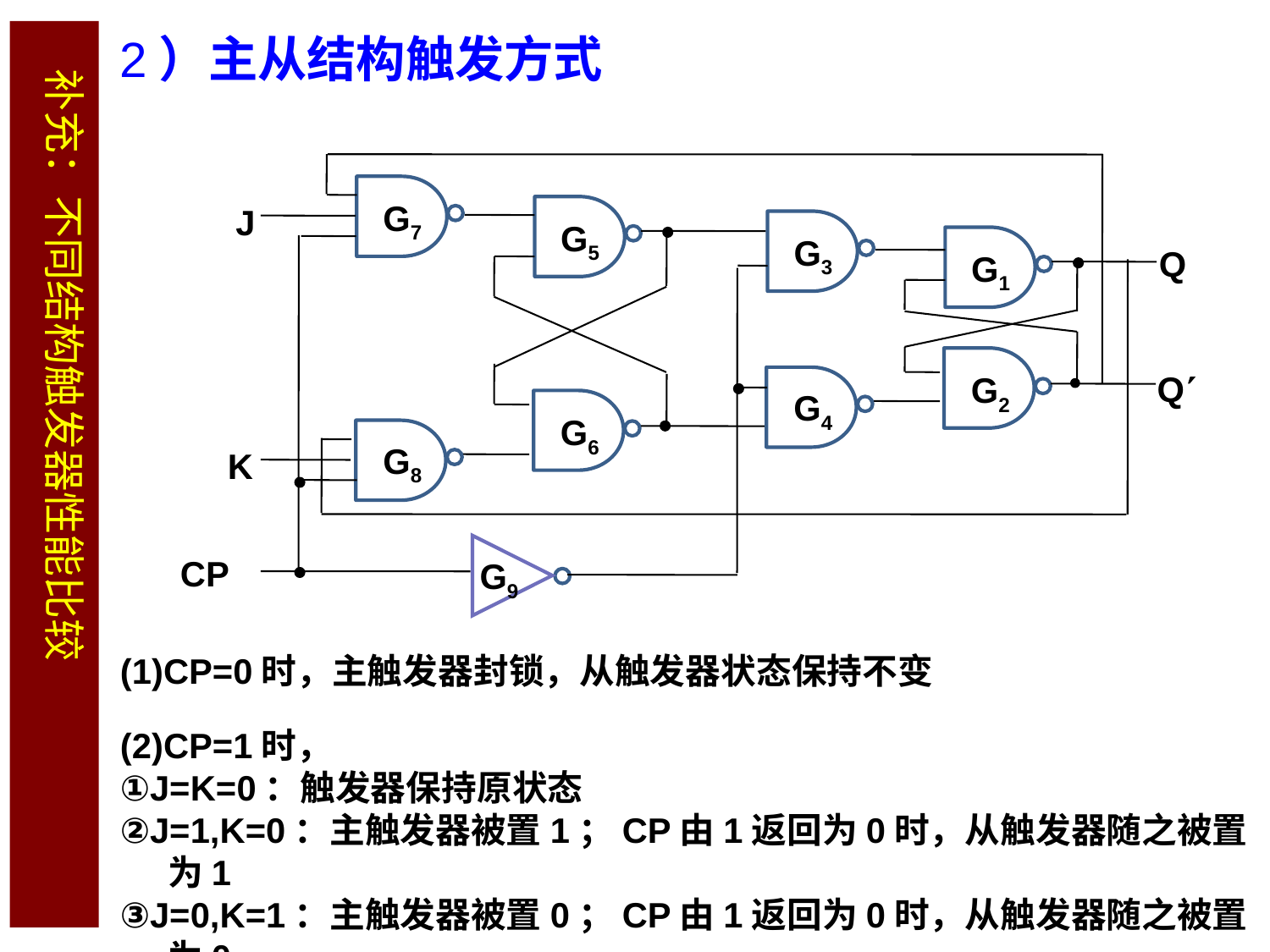

2）主从结构触发方式
补充：不同结构触发器性能比较

G7
J

G5

G3

Q

G1

Q′
G2

G4

G6

G8
K

G9

CP

(1)CP=0时，主触发器封锁，从触发器状态保持不变
(2)CP=1时，
①J=K=0：触发器保持原状态
②J=1,K=0：主触发器被置1；CP由1返回为0时，从触发器随之被置为1
③J=0,K=1：主触发器被置0；CP由1返回为0时，从触发器随之被置为0
④J=1,K=1： 触发器的状态翻转